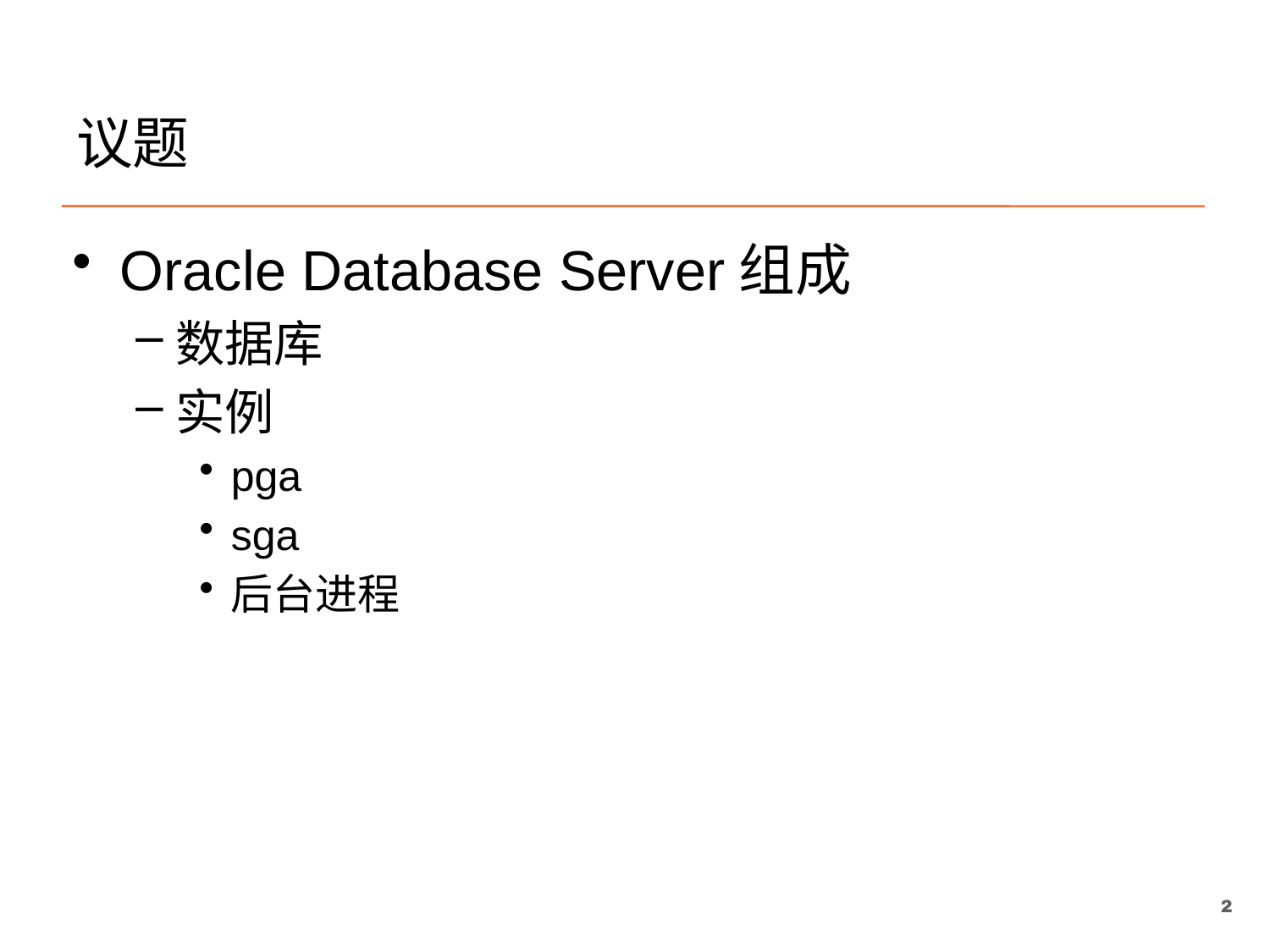

# 议题
Oracle Database Server组成
数据库
实例
pga
sga
后台进程
2